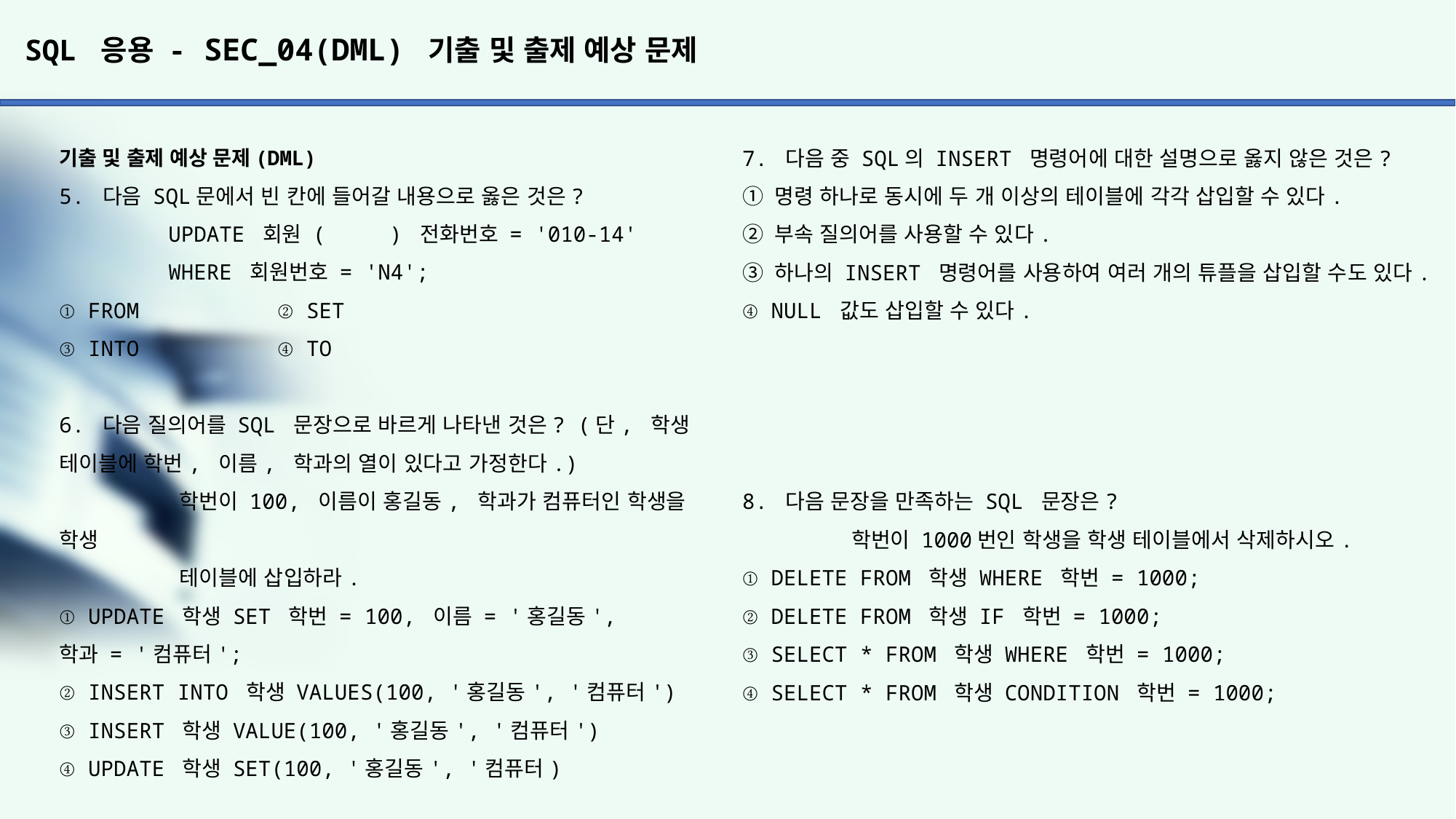

# SQL 응용 - SEC_04(DML) 기출 및 출제 예상 문제
7. 다음 중 SQL의 INSERT 명령어에 대한 설명으로 옳지 않은 것은?
① 명령 하나로 동시에 두 개 이상의 테이블에 각각 삽입할 수 있다.
② 부속 질의어를 사용할 수 있다.
③ 하나의 INSERT 명령어를 사용하여 여러 개의 튜플을 삽입할 수도 있다.
④ NULL 값도 삽입할 수 있다.

8. 다음 문장을 만족하는 SQL 문장은?
	학번이 1000번인 학생을 학생 테이블에서 삭제하시오.
① DELETE FROM 학생 WHERE 학번 = 1000;
② DELETE FROM 학생 IF 학번 = 1000;
③ SELECT * FROM 학생 WHERE 학번 = 1000;
④ SELECT * FROM 학생 CONDITION 학번 = 1000;
기출 및 출제 예상 문제(DML)
5. 다음 SQL문에서 빈 칸에 들어갈 내용으로 옳은 것은?
	UPDATE 회원 (     ) 전화번호 = '010-14'
	WHERE 회원번호 = 'N4';
① FROM		② SET
③ INTO		④ TO

6. 다음 질의어를 SQL 문장으로 바르게 나타낸 것은? (단, 학생
테이블에 학번, 이름, 학과의 열이 있다고 가정한다.)
	 학번이 100, 이름이 홍길동, 학과가 컴퓨터인 학생을 학생
	 테이블에 삽입하라.
① UPDATE 학생 SET 학번 = 100, 이름 = '홍길동',
학과 = '컴퓨터';
② INSERT INTO 학생 VALUES(100, '홍길동', '컴퓨터')
③ INSERT 학생 VALUE(100, '홍길동', '컴퓨터')
④ UPDATE 학생 SET(100, '홍길동', '컴퓨터)